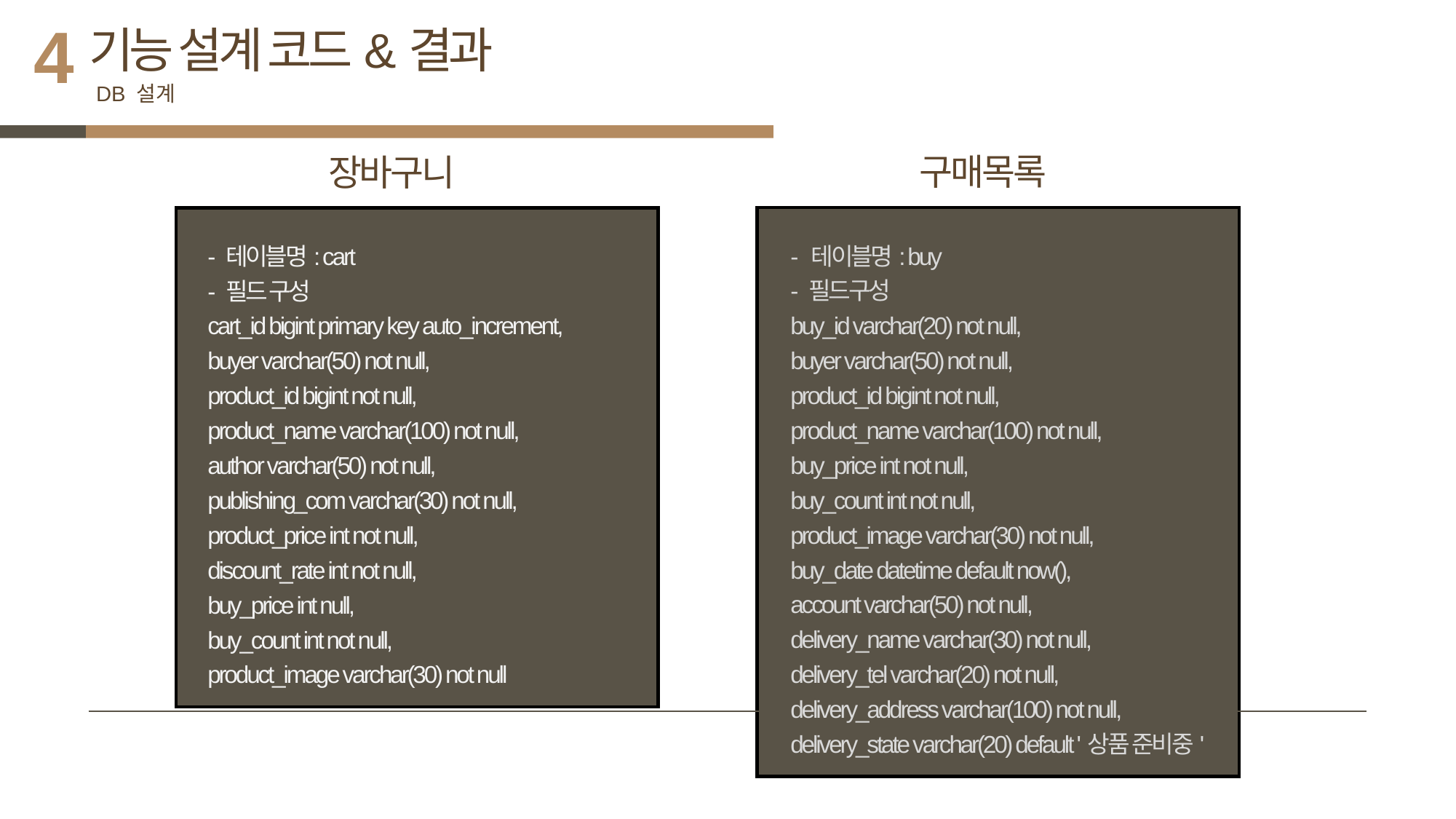

4
기능 설계 코드&결과
DB 설계

구매목록
장바구니

- 테이블명: buy
- 필드구성
buy_id varchar(20) not null,
buyer varchar(50) not null,
product_id bigint not null,
product_name varchar(100) not null,
buy_price int not null,
buy_count int not null,
product_image varchar(30) not null,
buy_date datetime default now(),
account varchar(50) not null,
delivery_name varchar(30) not null,
delivery_tel varchar(20) not null,
delivery_address varchar(100) not null,
delivery_state varchar(20) default '상품 준비중'
- 테이블명: cart
- 필드 구성
cart_id bigint primary key auto_increment,
buyer varchar(50) not null,
product_id bigint not null,
product_name varchar(100) not null,
author varchar(50) not null,
publishing_com varchar(30) not null,
product_price int not null,
discount_rate int not null,
buy_price int null,
buy_count int not null,
product_image varchar(30) not null